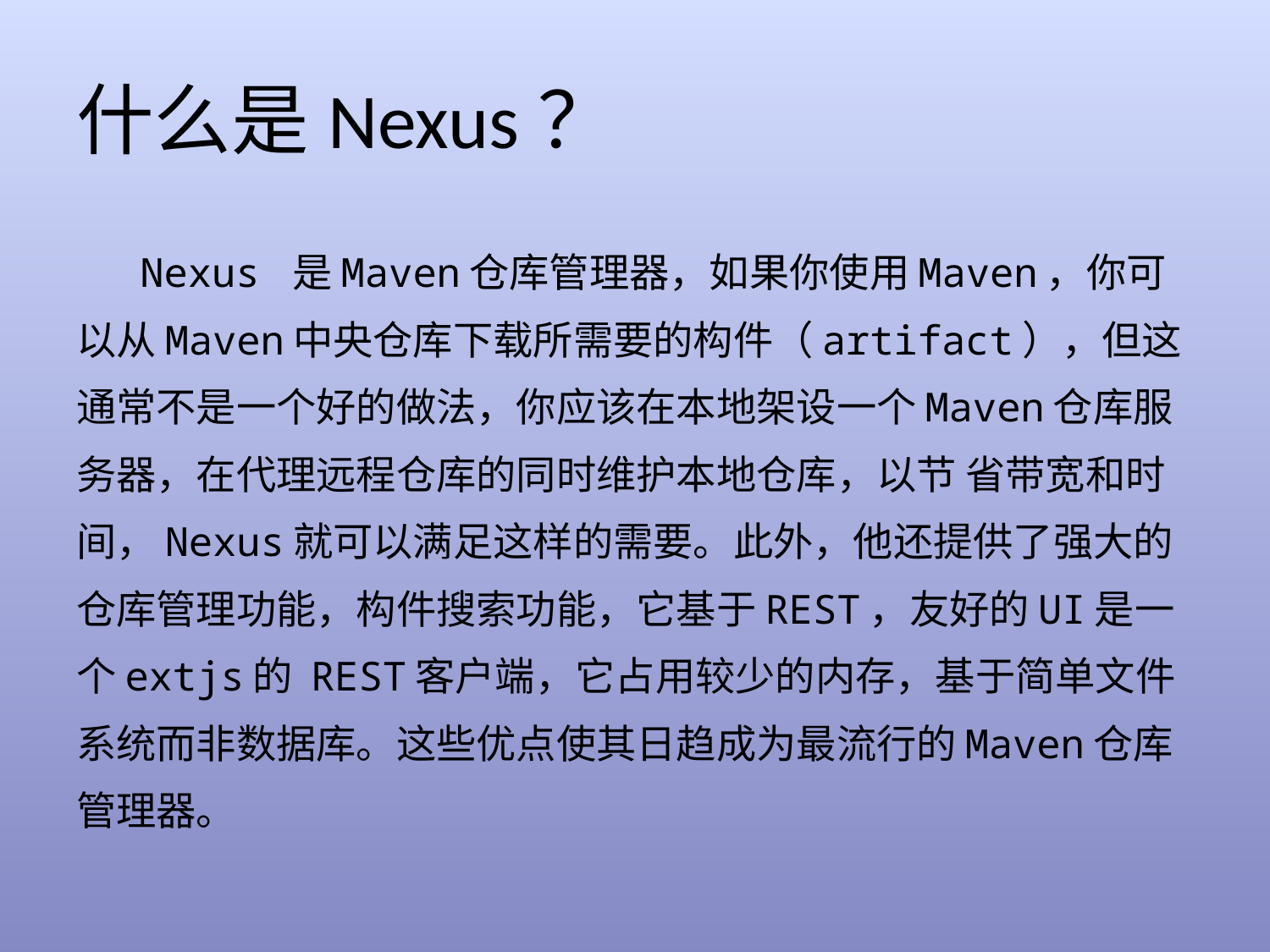

# 什么是Nexus？
Nexus 是Maven仓库管理器，如果你使用Maven，你可以从Maven中央仓库下载所需要的构件（artifact），但这通常不是一个好的做法，你应该在本地架设一个Maven仓库服务器，在代理远程仓库的同时维护本地仓库，以节 省带宽和时间，Nexus就可以满足这样的需要。此外，他还提供了强大的仓库管理功能，构件搜索功能，它基于REST，友好的UI是一个extjs的 REST客户端，它占用较少的内存，基于简单文件系统而非数据库。这些优点使其日趋成为最流行的Maven仓库管理器。